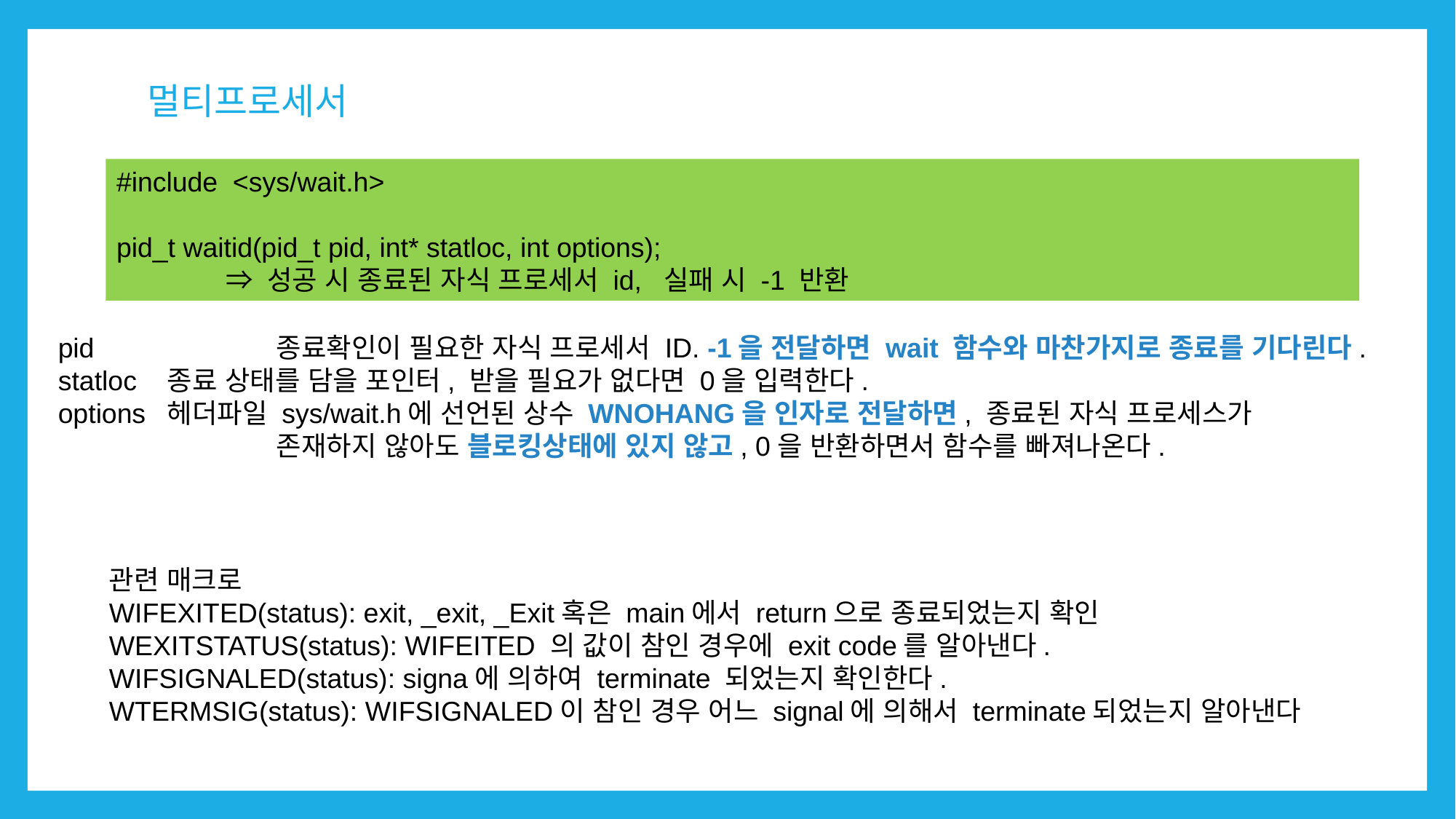

# 멀티프로세서
#include  <sys/wait.h>

pid_t waitid(pid_t pid, int* statloc, int options);
	⇒ 성공 시 종료된 자식 프로세서 id,  실패 시 -1 반환
pid		종료확인이 필요한 자식 프로세서 ID. -1을 전달하면 wait 함수와 마찬가지로 종료를 기다린다.
statloc 	종료 상태를 담을 포인터, 받을 필요가 없다면 0을 입력한다.
options	헤더파일 sys/wait.h에 선언된 상수 WNOHANG을 인자로 전달하면, 종료된 자식 프로세스가
		존재하지 않아도 블로킹상태에 있지 않고, 0을 반환하면서 함수를 빠져나온다.

관련 매크로
WIFEXITED(status): exit, _exit, _Exit혹은 main에서 return으로 종료되었는지 확인
WEXITSTATUS(status): WIFEITED 의 값이 참인 경우에 exit code를 알아낸다.
WIFSIGNALED(status): signa에 의하여 terminate 되었는지 확인한다.
WTERMSIG(status): WIFSIGNALED이 참인 경우 어느 signal에 의해서 terminate되었는지 알아낸다